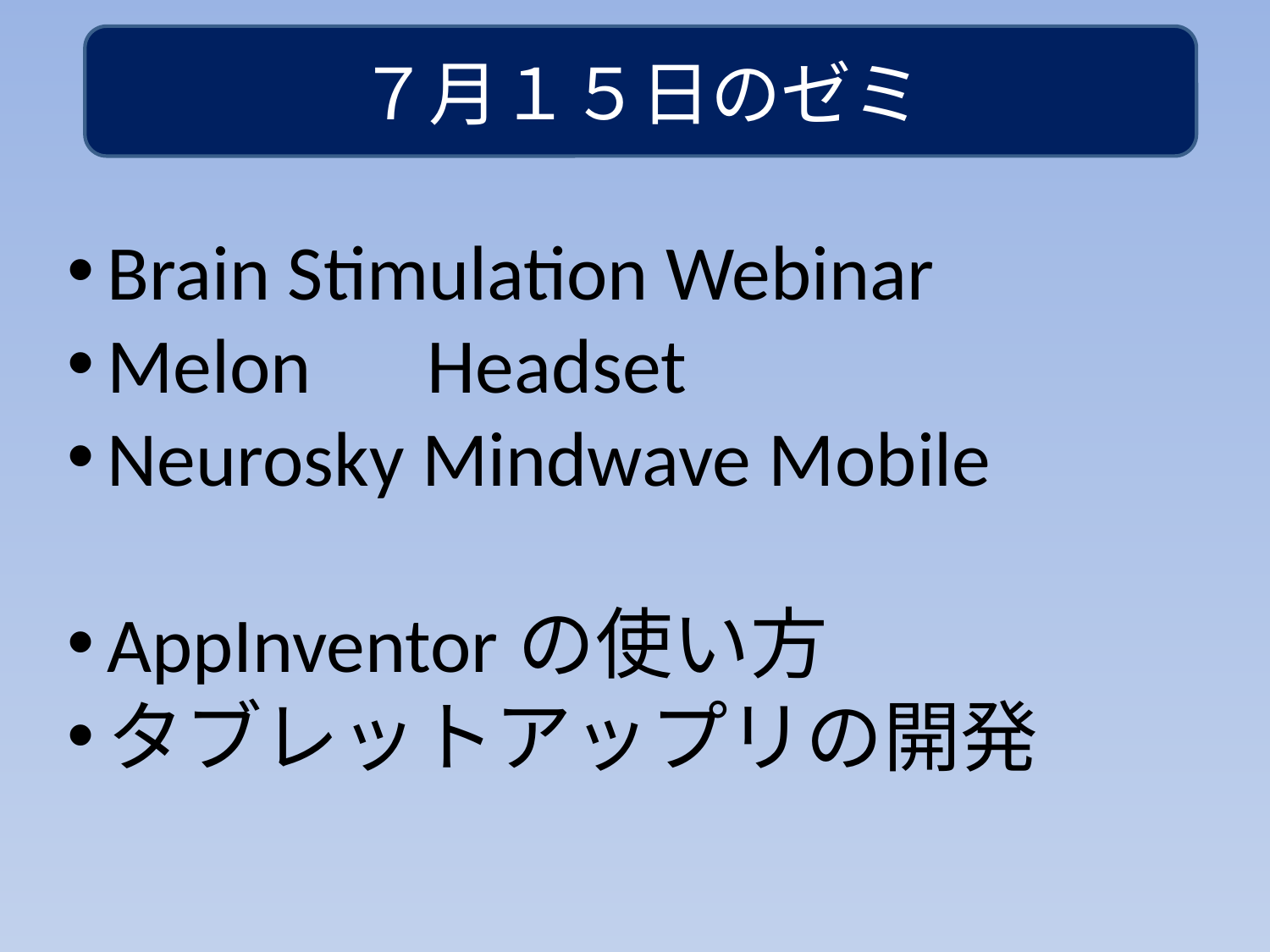

７月１５日のゼミ
Brain Stimulation Webinar
Melon　Headset
Neurosky Mindwave Mobile

AppInventorの使い方
タブレットアップリの開発